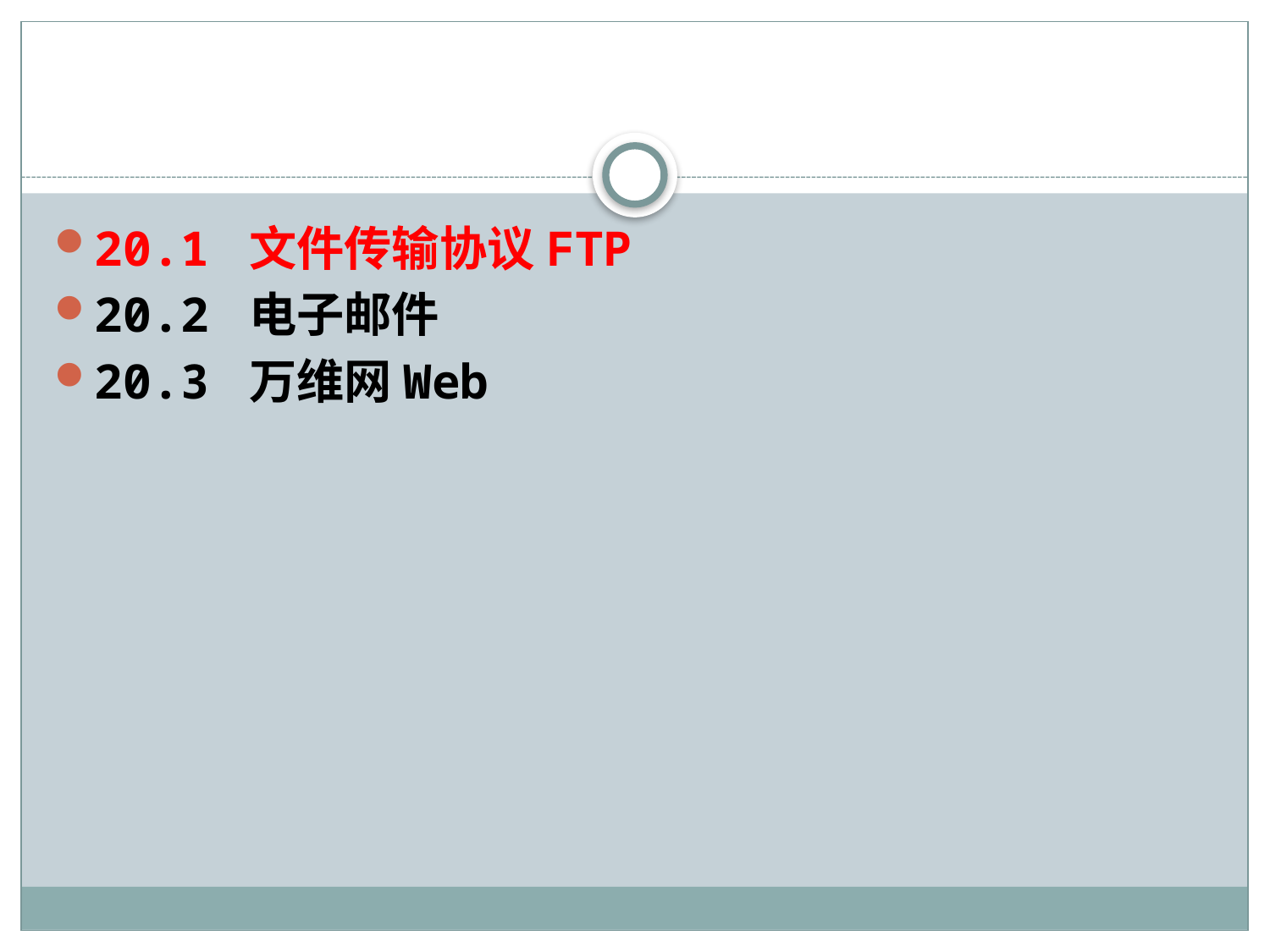

#
20.1 文件传输协议FTP
20.2 电子邮件
20.3 万维网Web